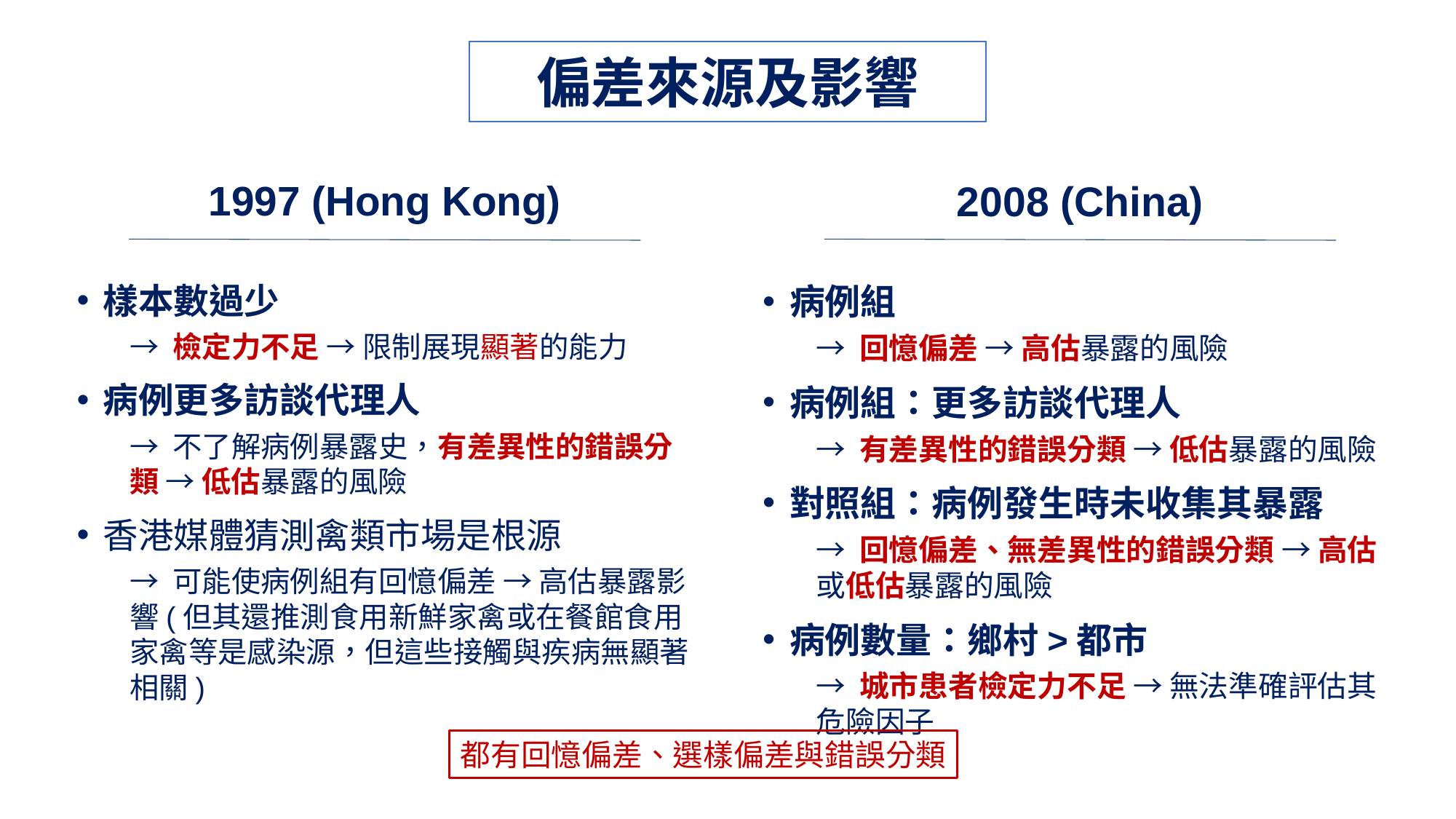

# 偏差來源及影響
2008 (China)

病例組
→ 回憶偏差 → 高估暴露的風險
病例組：更多訪談代理人
→ 有差異性的錯誤分類 → 低估暴露的風險
對照組：病例發生時未收集其暴露
→ 回憶偏差、無差異性的錯誤分類 → 高估或低估暴露的風險
病例數量：鄉村>都市
→ 城市患者檢定力不足 → 無法準確評估其危險因子

1997 (Hong Kong)

樣本數過少
→ 檢定力不足 → 限制展現顯著的能力
病例更多訪談代理人
→ 不了解病例暴露史，有差異性的錯誤分類 → 低估暴露的風險
香港媒體猜測禽類市場是根源
→ 可能使病例組有回憶偏差 → 高估暴露影響(但其還推測食用新鮮家禽或在餐館食用家禽等是感染源，但這些接觸與疾病無顯著相關)

都有回憶偏差、選樣偏差與錯誤分類